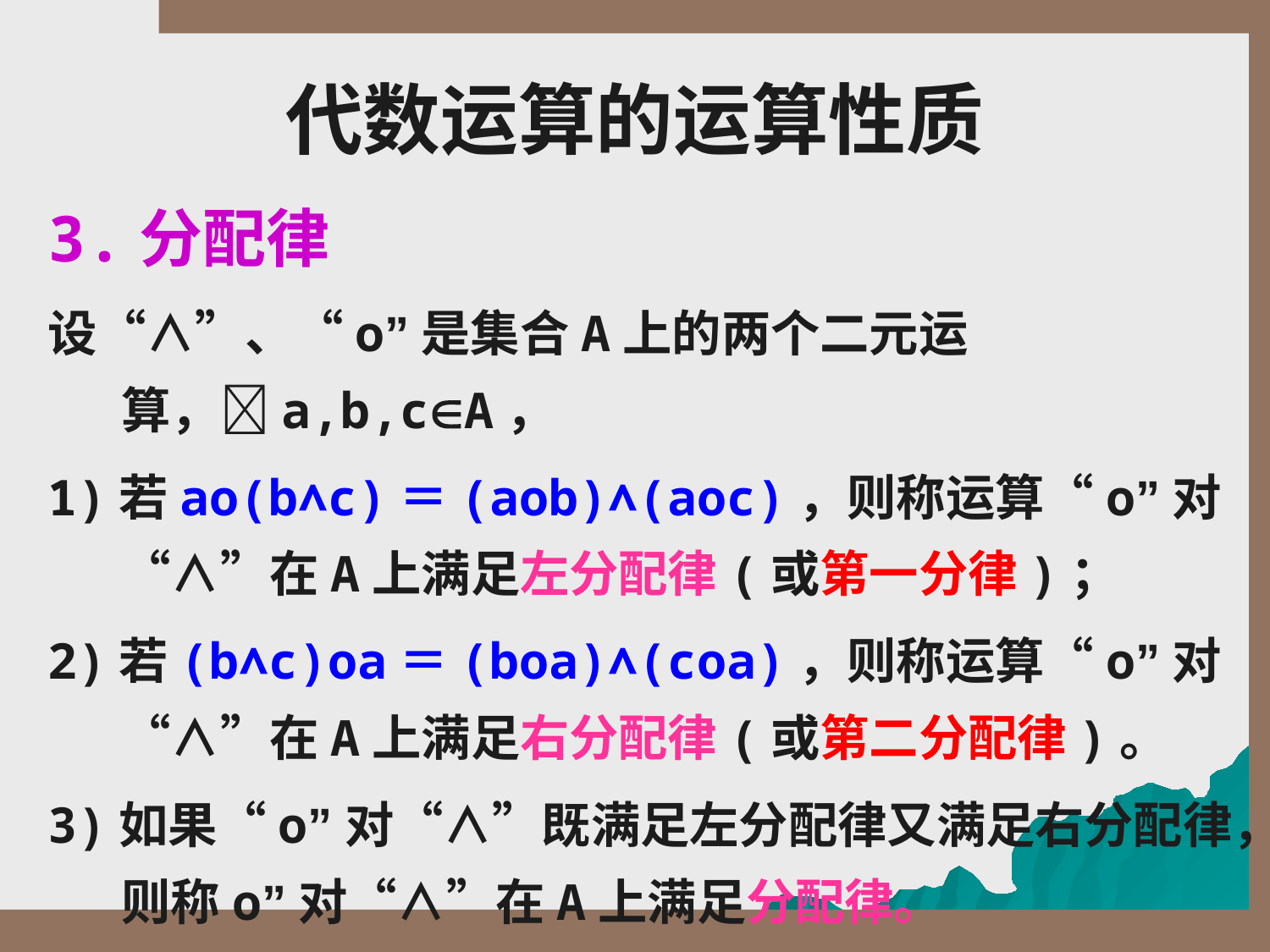

# 代数运算的运算性质
3.分配律
设“∧”、“о”是集合A上的两个二元运算，∀a,b,c∈A，
1)若aо(b∧c)＝(aоb)∧(aоc)，则称运算“о”对“∧”在A上满足左分配律(或第一分律)；
2)若(b∧c)оa＝(bоa)∧(cоa)，则称运算“о”对“∧”在A上满足右分配律(或第二分配律)。
3)如果“о”对“∧”既满足左分配律又满足右分配律，则称о”对“∧”在A上满足分配律。
8